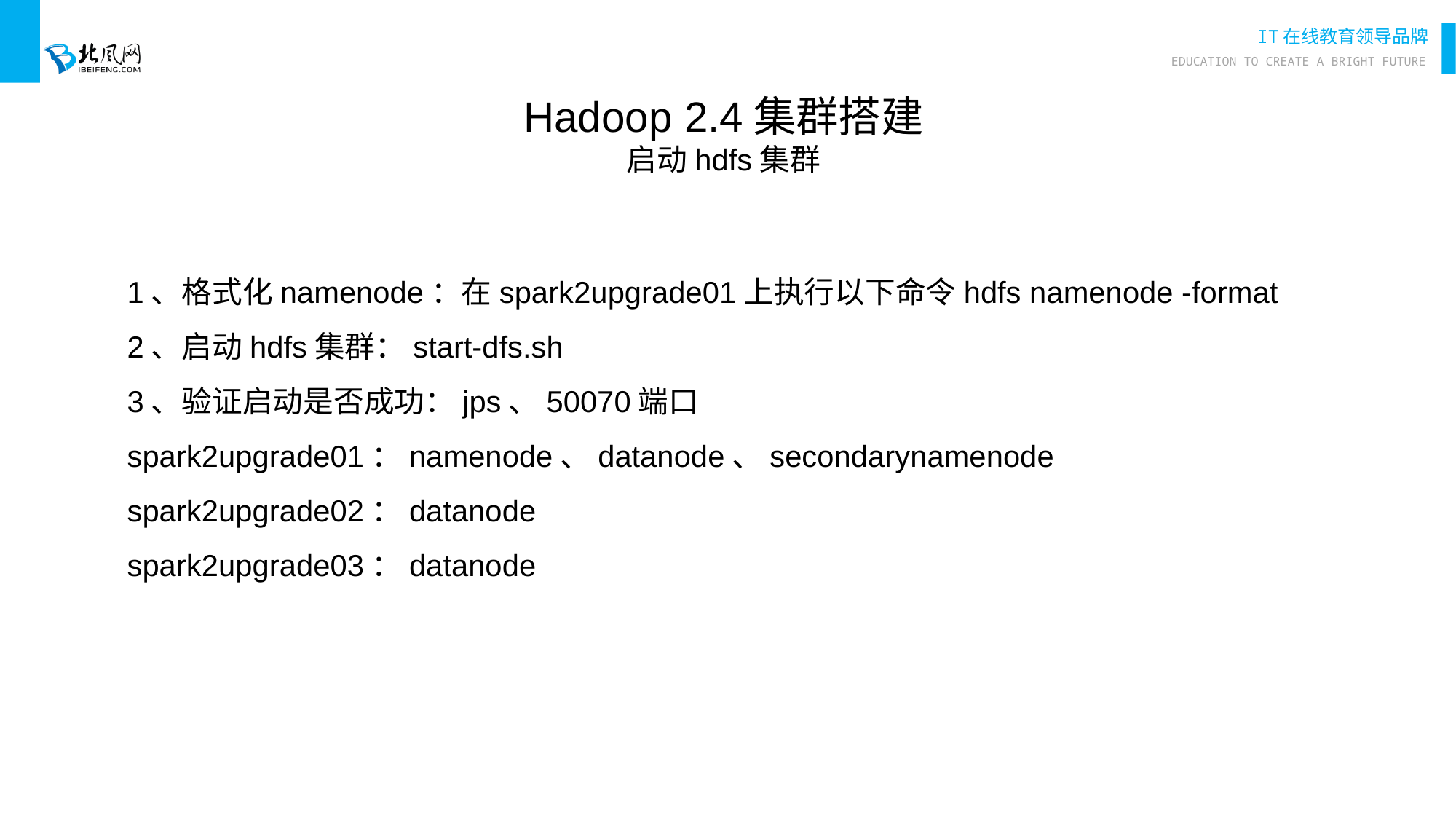

Hadoop 2.4集群搭建
启动hdfs集群
1、格式化namenode：在spark2upgrade01上执行以下命令hdfs namenode -format
2、启动hdfs集群：start-dfs.sh
3、验证启动是否成功：jps、50070端口
spark2upgrade01：namenode、datanode、secondarynamenode
spark2upgrade02：datanode
spark2upgrade03：datanode